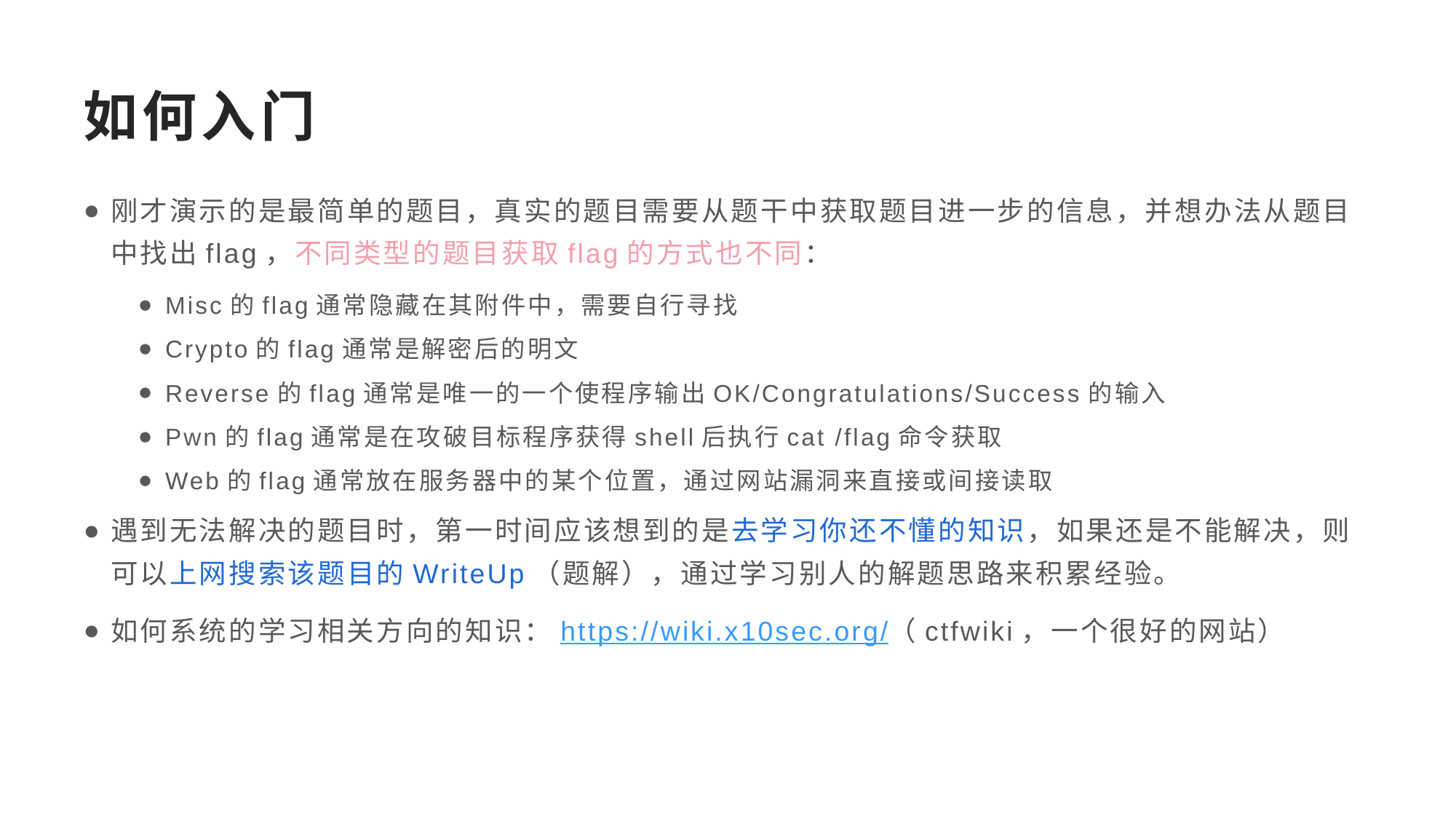

# 如何入门
刚才演示的是最简单的题目，真实的题目需要从题干中获取题目进一步的信息，并想办法从题目中找出flag，不同类型的题目获取flag的方式也不同：
Misc的flag通常隐藏在其附件中，需要自行寻找
Crypto的flag通常是解密后的明文
Reverse的flag通常是唯一的一个使程序输出OK/Congratulations/Success的输入
Pwn的flag通常是在攻破目标程序获得shell后执行cat /flag命令获取
Web的flag通常放在服务器中的某个位置，通过网站漏洞来直接或间接读取
遇到无法解决的题目时，第一时间应该想到的是去学习你还不懂的知识，如果还是不能解决，则可以上网搜索该题目的WriteUp（题解），通过学习别人的解题思路来积累经验。
如何系统的学习相关方向的知识：https://wiki.x10sec.org/（ctfwiki，一个很好的网站）